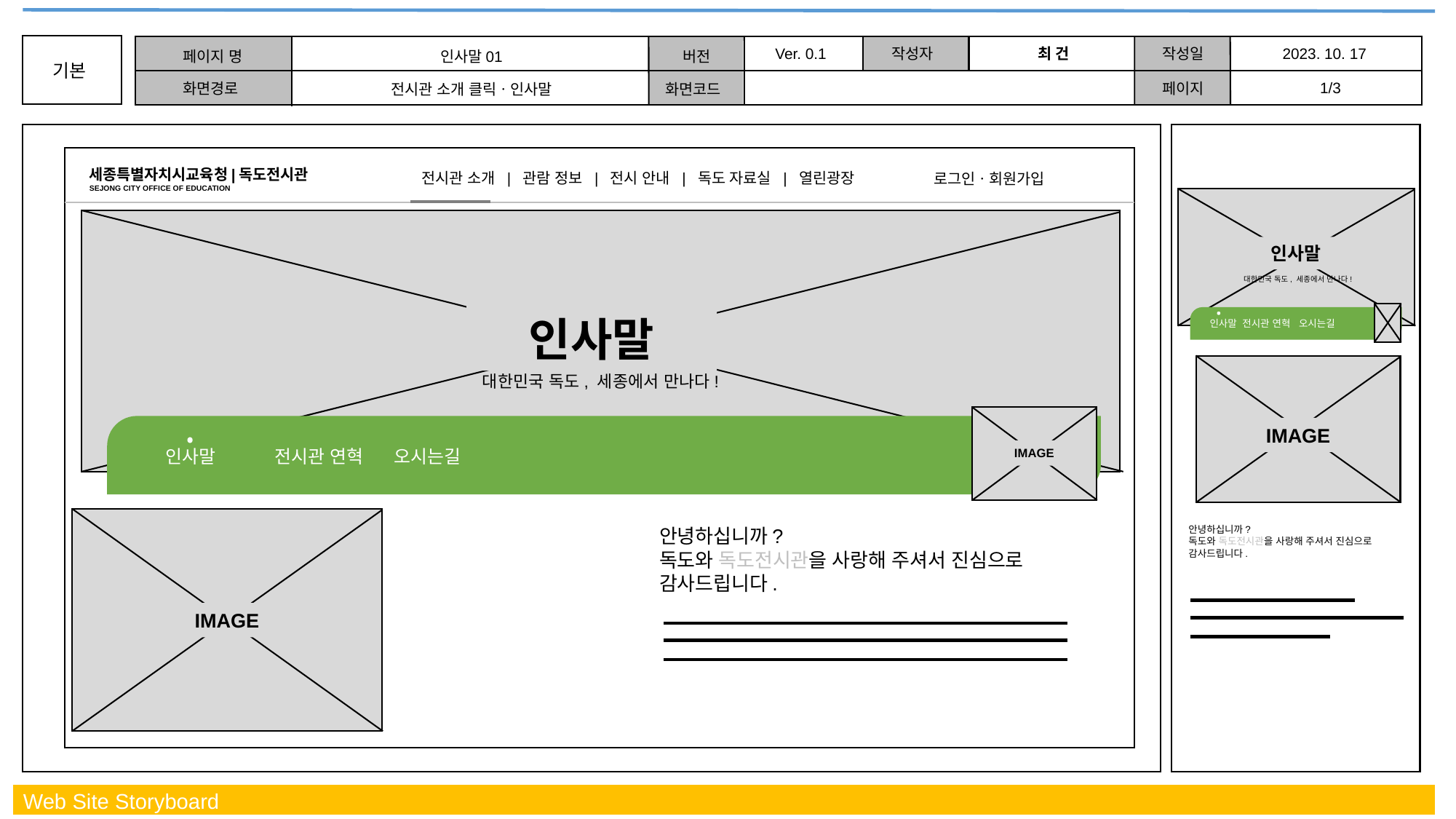

Ver. 0.1
2023. 10. 17
최 건
작성자
작성일
버전
페이지 명
인사말01
1/3
화면경로
페이지
전시관 소개 클릭ㆍ인사말
화면코드
기본

세종특별자치시교육청|독도전시관
SEJONG CITY OFFICE OF EDUCATION
전시관 소개  |  관람 정보  |  전시 안내  |  독도 자료실  |  열린광장
로그인ㆍ회원가입

인사말
대한민국 독도, 세종에서 만나다!

인사말
대한민국 독도, 세종에서 만나다!

인사말  전시관 연혁   오시는길

IMAGE

IMAGE

인사말	전시관 연혁	  오시는길

IMAGE
안녕하십니까?
독도와 독도전시관을 사랑해 주셔서 진심으로
감사드립니다.
안녕하십니까?
독도와 독도전시관을 사랑해 주셔서 진심으로
감사드립니다.
Web Site Storyboard